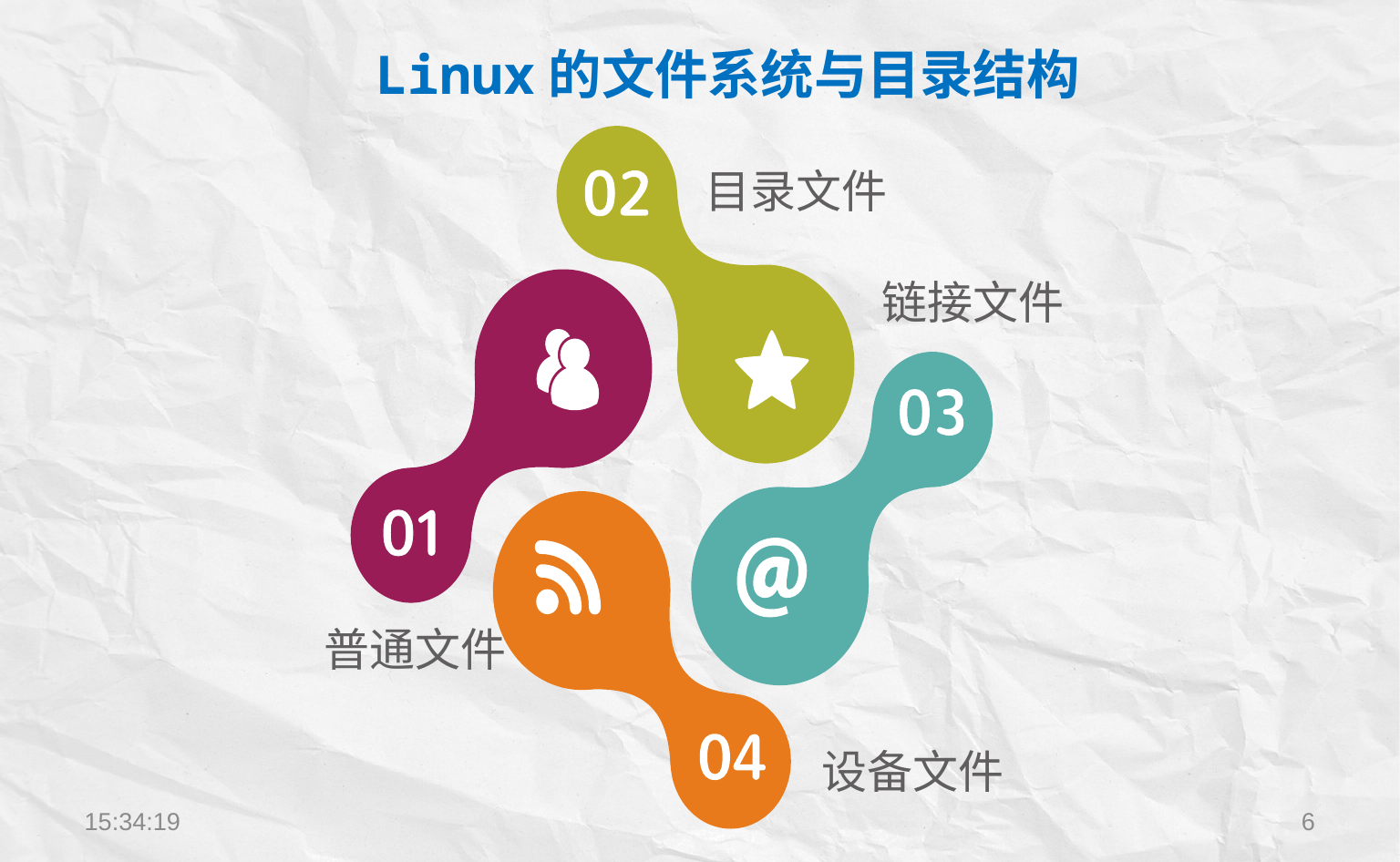

Linux的文件系统与目录结构

目录文件
链接文件

普通文件
设备文件
15:34:19
6